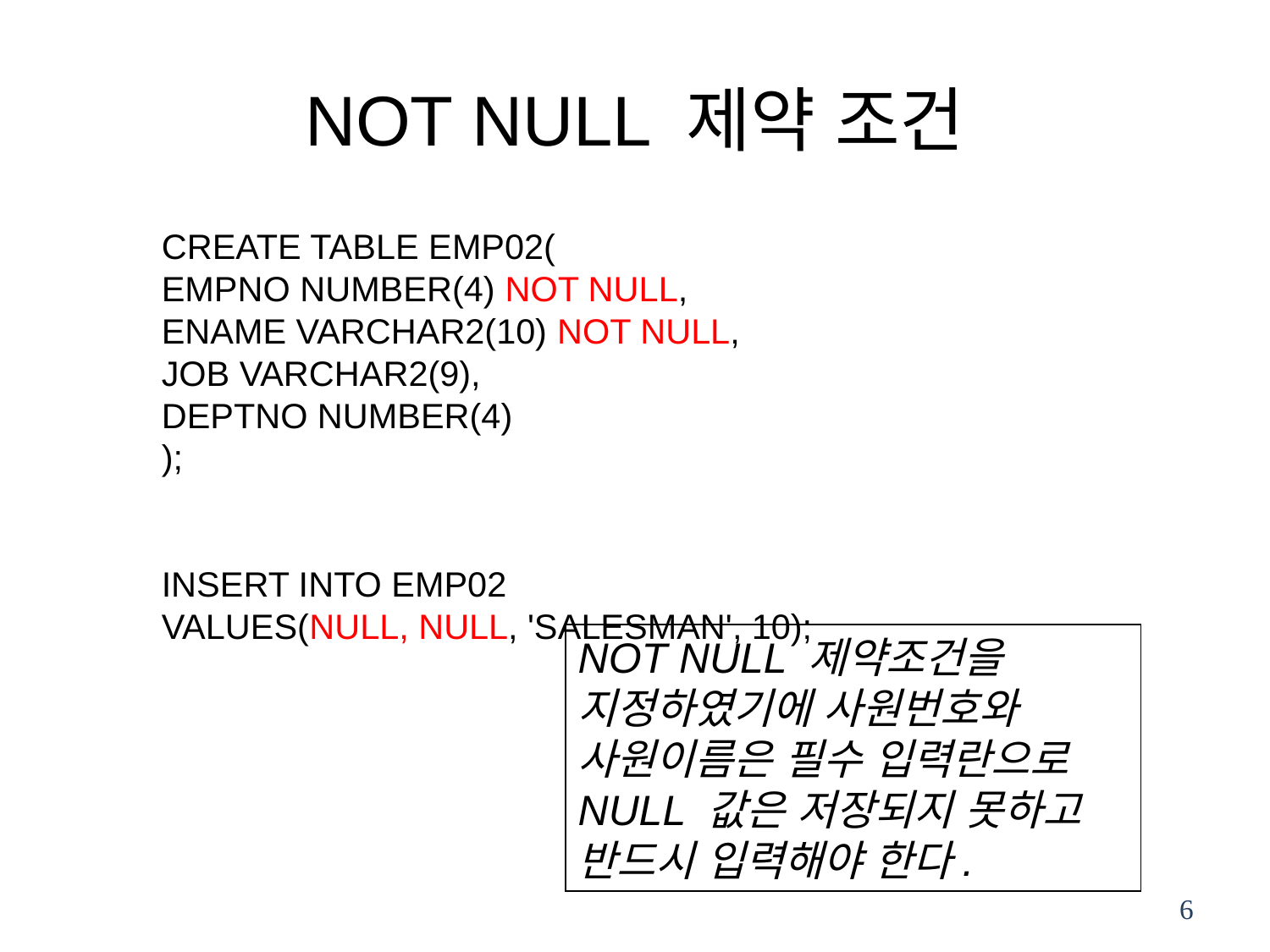

# NOT NULL 제약 조건

CREATE TABLE EMP02(
EMPNO NUMBER(4) NOT NULL,
ENAME VARCHAR2(10) NOT NULL,
JOB VARCHAR2(9),
DEPTNO NUMBER(4)
);

INSERT INTO EMP02
VALUES(NULL, NULL, 'SALESMAN', 10);

NOT NULL 제약조건을 지정하였기에 사원번호와 사원이름은 필수 입력란으로 NULL 값은 저장되지 못하고 반드시 입력해야 한다.
6